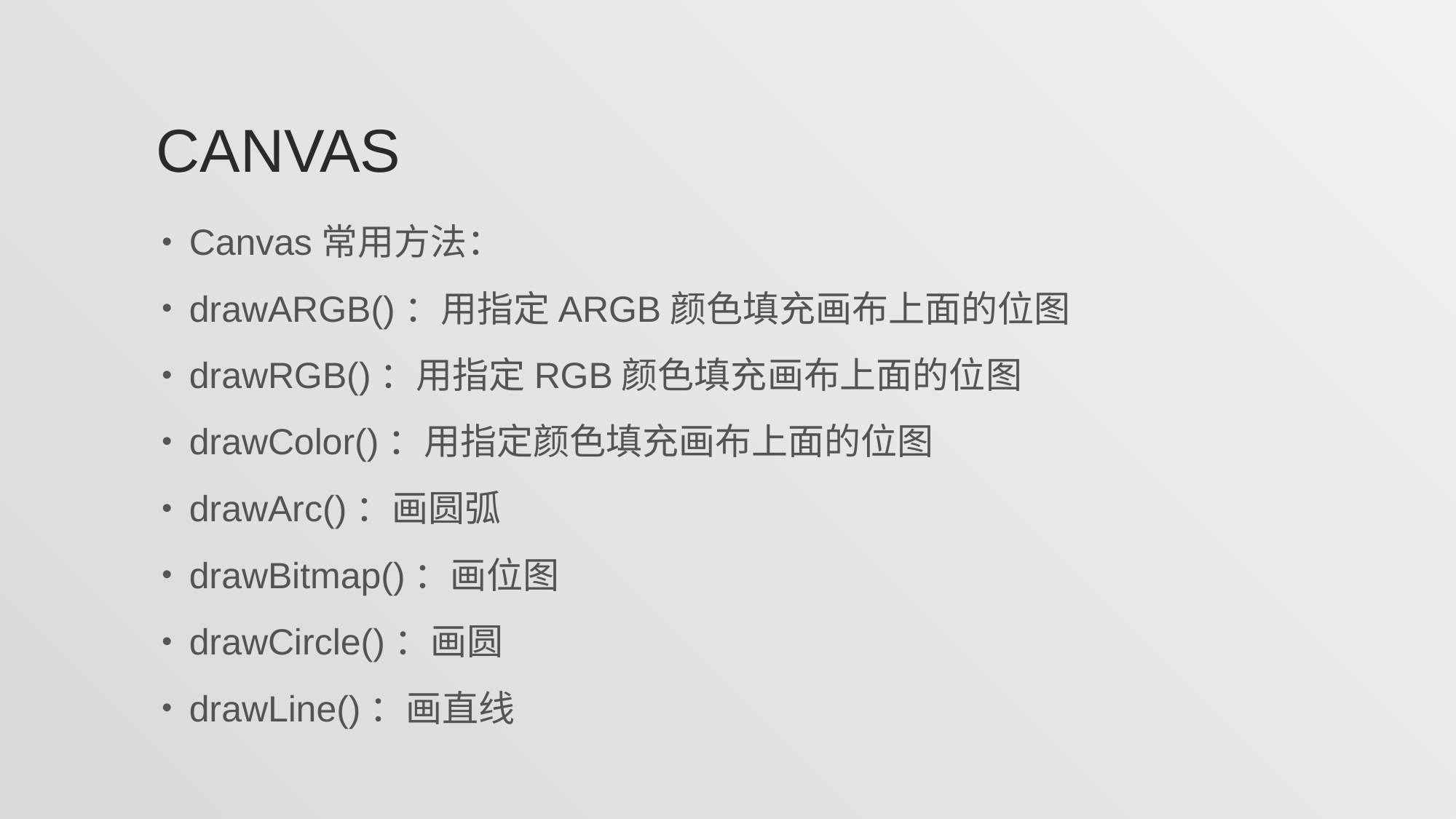

# CANVAS
Canvas常用方法：
drawARGB()：用指定ARGB颜色填充画布上面的位图
drawRGB()：用指定RGB颜色填充画布上面的位图
drawColor()：用指定颜色填充画布上面的位图
drawArc()：画圆弧
drawBitmap()：画位图
drawCircle()：画圆
drawLine()：画直线